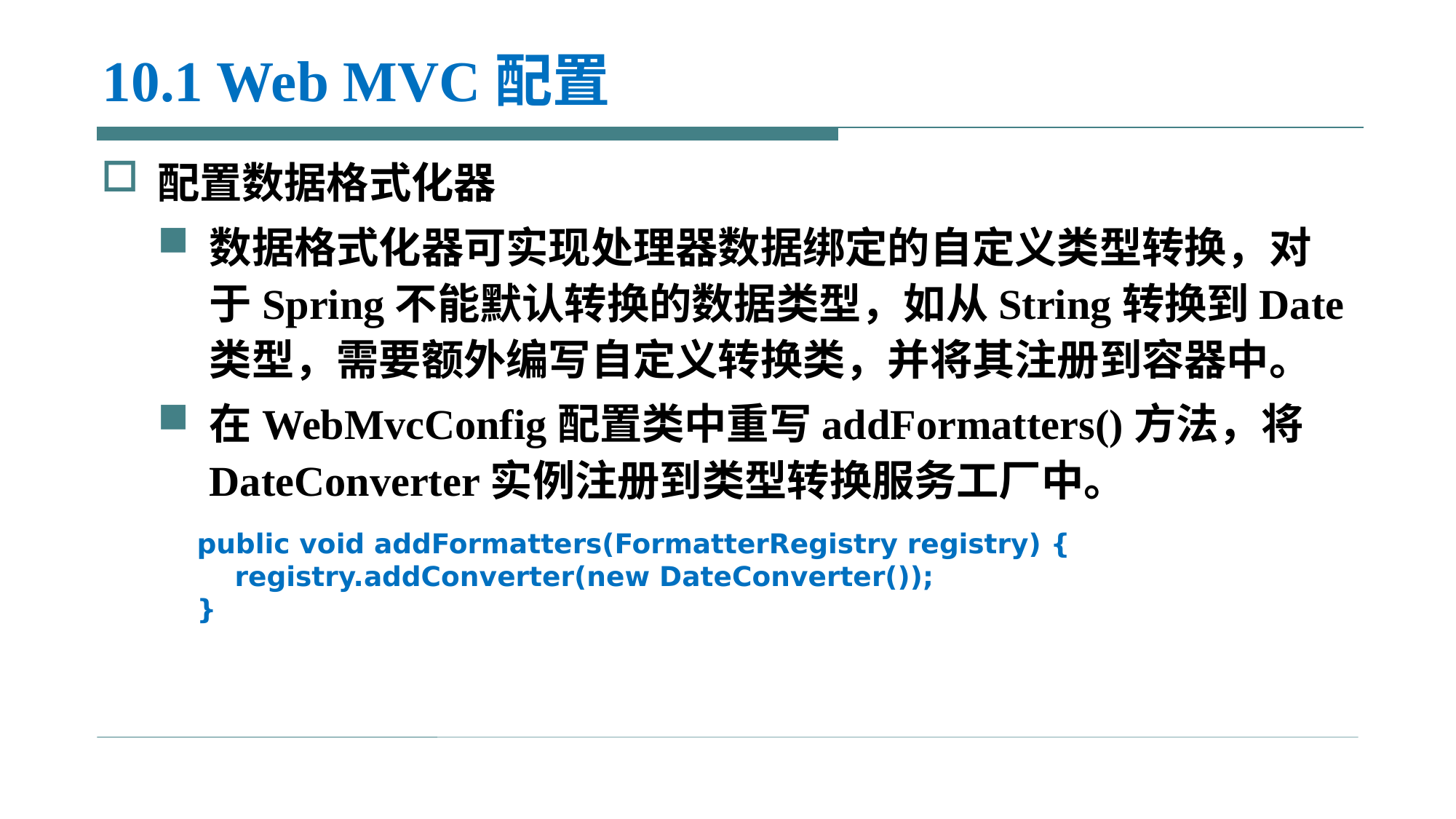

# 10.1 Web MVC配置
配置数据格式化器
数据格式化器可实现处理器数据绑定的自定义类型转换，对于Spring不能默认转换的数据类型，如从String转换到Date类型，需要额外编写自定义转换类，并将其注册到容器中。
在WebMvcConfig配置类中重写addFormatters()方法，将DateConverter实例注册到类型转换服务工厂中。
public void addFormatters(FormatterRegistry registry) {
    registry.addConverter(new DateConverter());
}
8